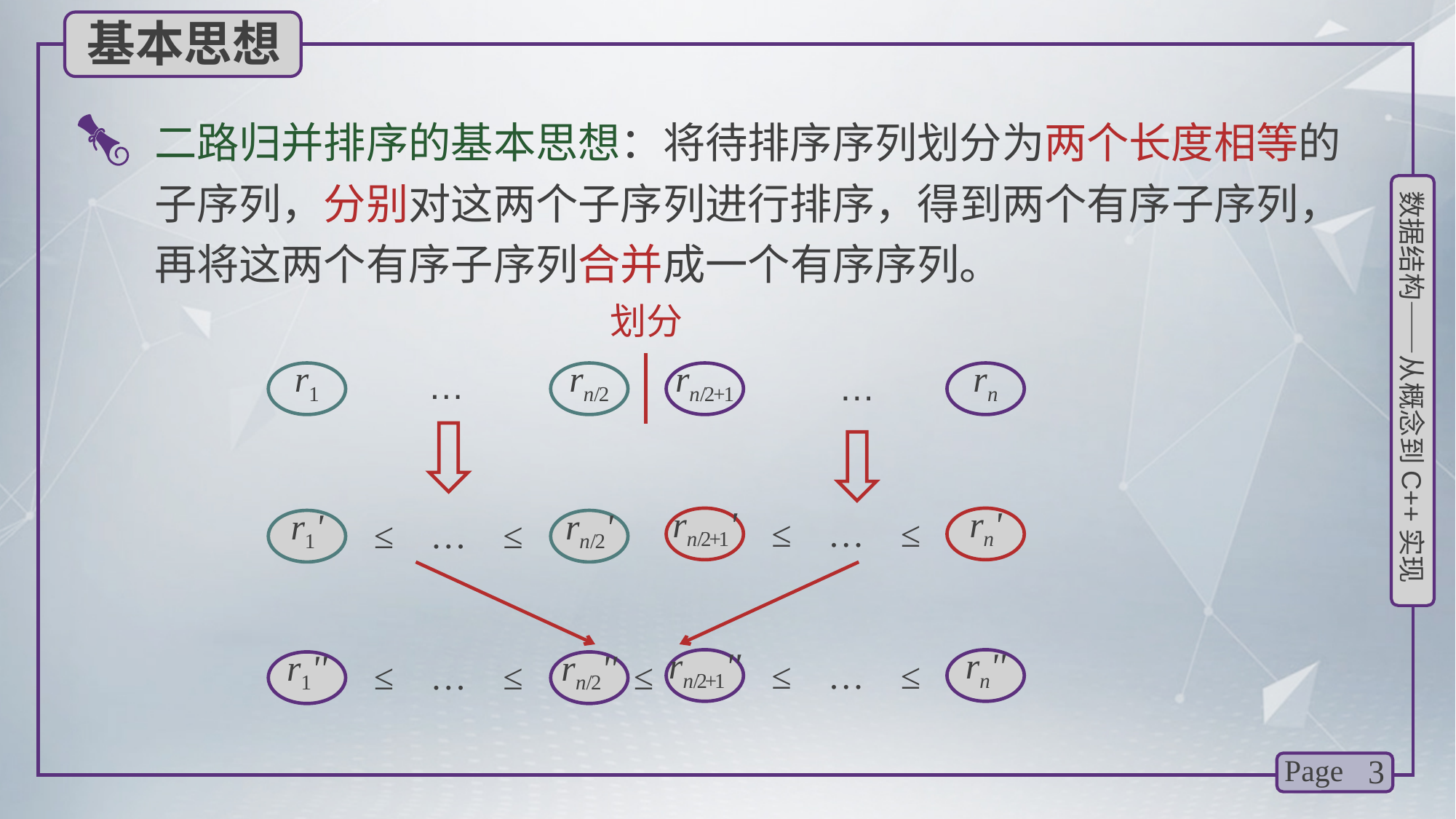

基本思想

二路归并排序的基本思想：将待排序序列划分为两个长度相等的子序列，分别对这两个子序列进行排序，得到两个有序子序列，再将这两个有序子序列合并成一个有序序列。

划分
r1
rn/2
…
rn/2+1
rn
…

rn/2+1'
rn'
≤    …    ≤
r1'
rn/2'
≤    …    ≤
rn/2+1''
rn''
≤    …    ≤
r1''
rn/2''
≤    …    ≤
≤